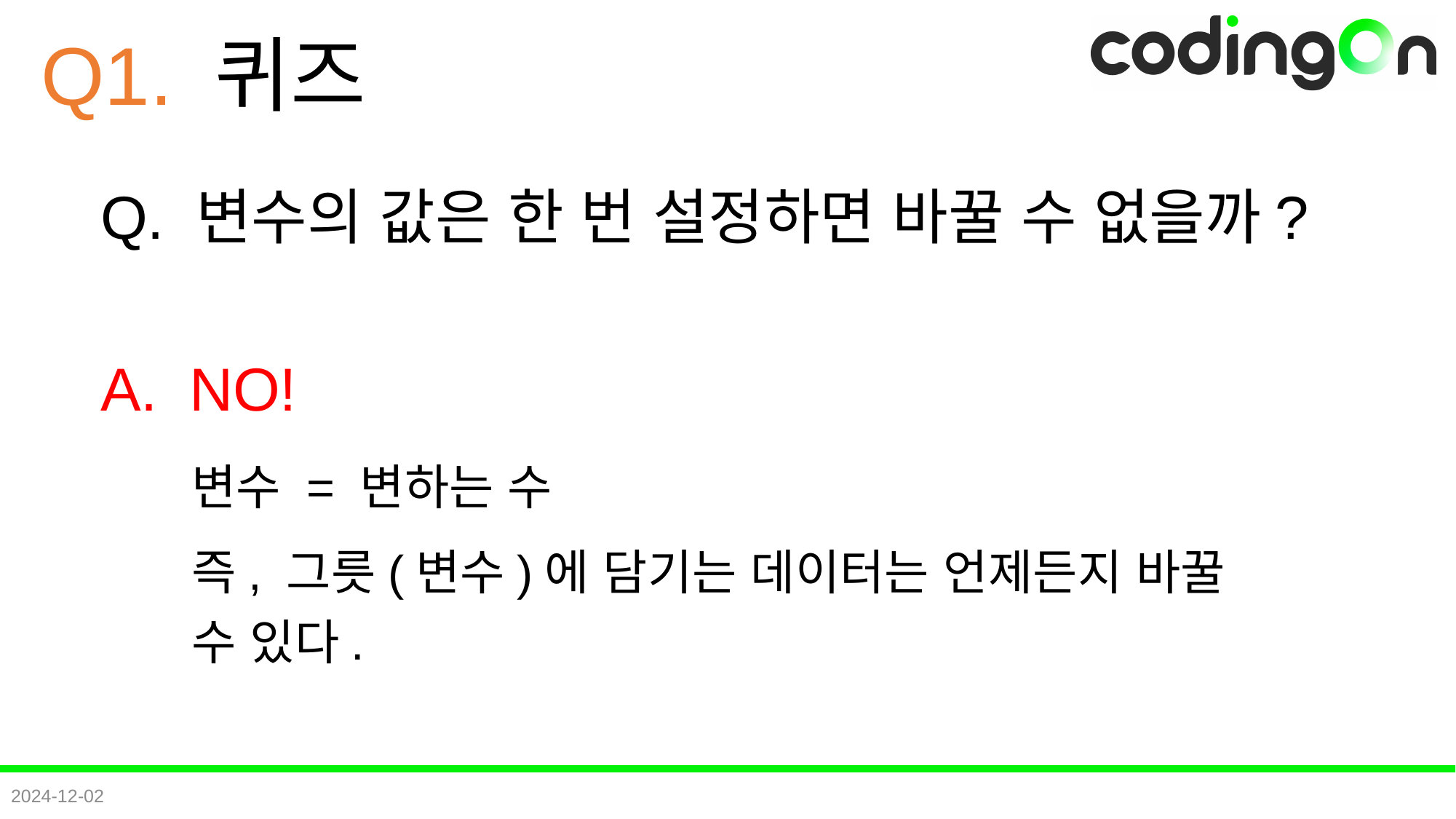

# Q1. 퀴즈
Q. 변수의 값은 한 번 설정하면 바꿀 수 없을까?
NO!
변수 = 변하는 수
즉, 그릇(변수)에 담기는 데이터는 언제든지 바꿀 수 있다.
2024-12-02